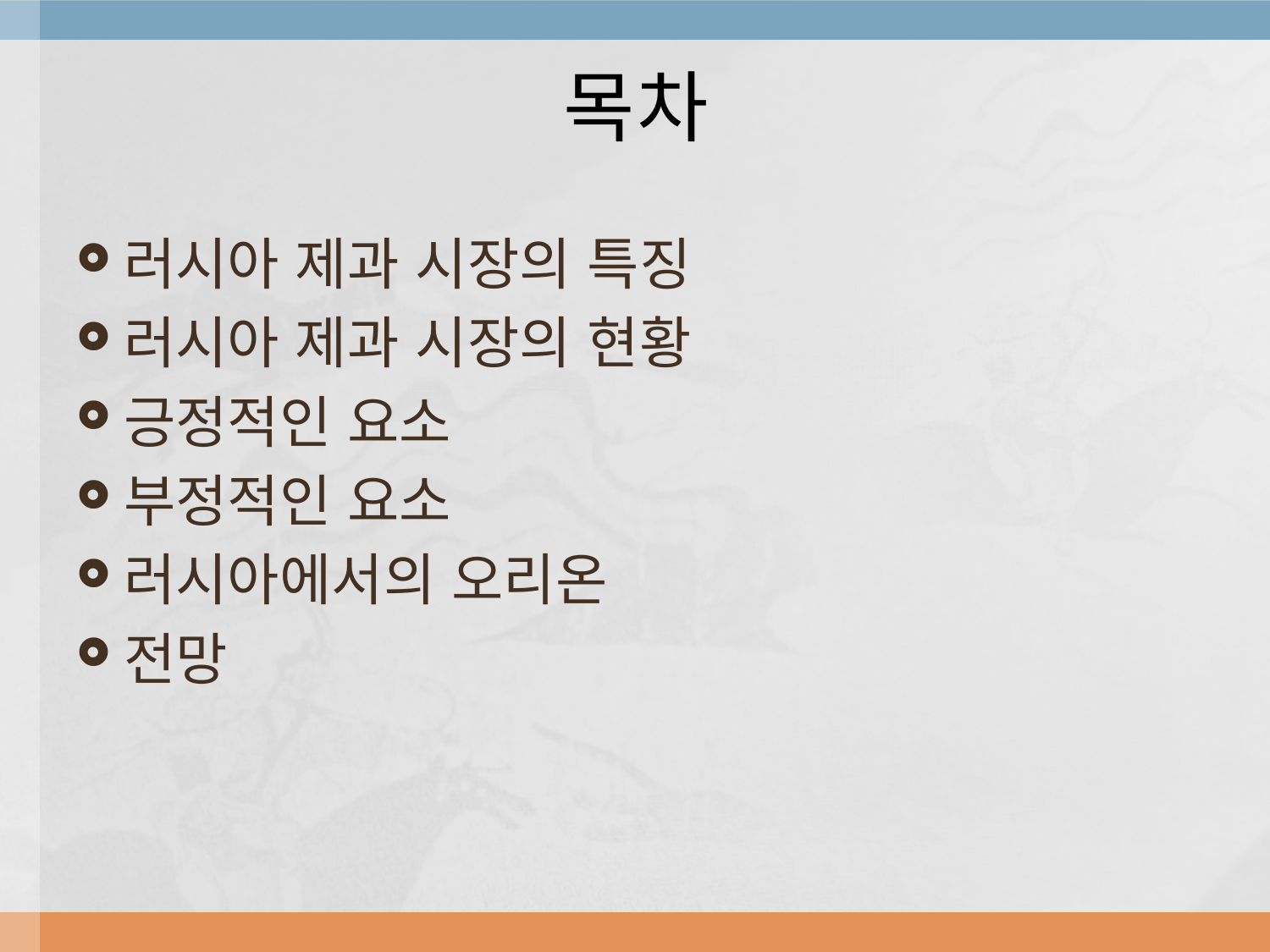

# 목차
러시아 제과 시장의 특징
러시아 제과 시장의 현황
긍정적인 요소
부정적인 요소
러시아에서의 오리온
전망